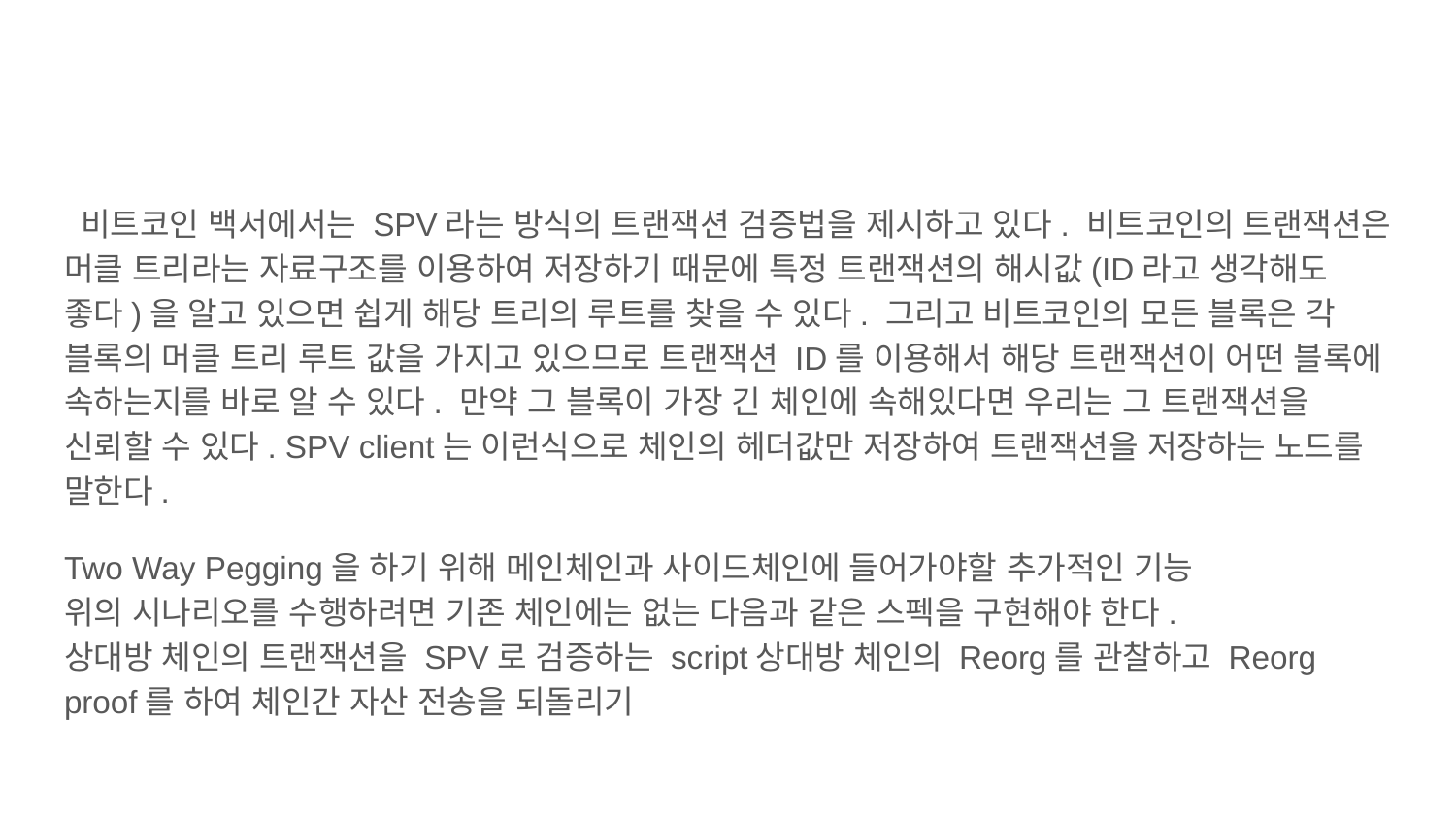

#
 비트코인 백서에서는 SPV라는 방식의 트랜잭션 검증법을 제시하고 있다. 비트코인의 트랜잭션은 머클 트리라는 자료구조를 이용하여 저장하기 때문에 특정 트랜잭션의 해시값(ID라고 생각해도 좋다)을 알고 있으면 쉽게 해당 트리의 루트를 찾을 수 있다. 그리고 비트코인의 모든 블록은 각 블록의 머클 트리 루트 값을 가지고 있으므로 트랜잭션 ID를 이용해서 해당 트랜잭션이 어떤 블록에 속하는지를 바로 알 수 있다. 만약 그 블록이 가장 긴 체인에 속해있다면 우리는 그 트랜잭션을 신뢰할 수 있다. SPV client는 이런식으로 체인의 헤더값만 저장하여 트랜잭션을 저장하는 노드를 말한다.
Two Way Pegging을 하기 위해 메인체인과 사이드체인에 들어가야할 추가적인 기능
위의 시나리오를 수행하려면 기존 체인에는 없는 다음과 같은 스펙을 구현해야 한다.
상대방 체인의 트랜잭션을 SPV로 검증하는 script상대방 체인의 Reorg를 관찰하고 Reorg proof를 하여 체인간 자산 전송을 되돌리기